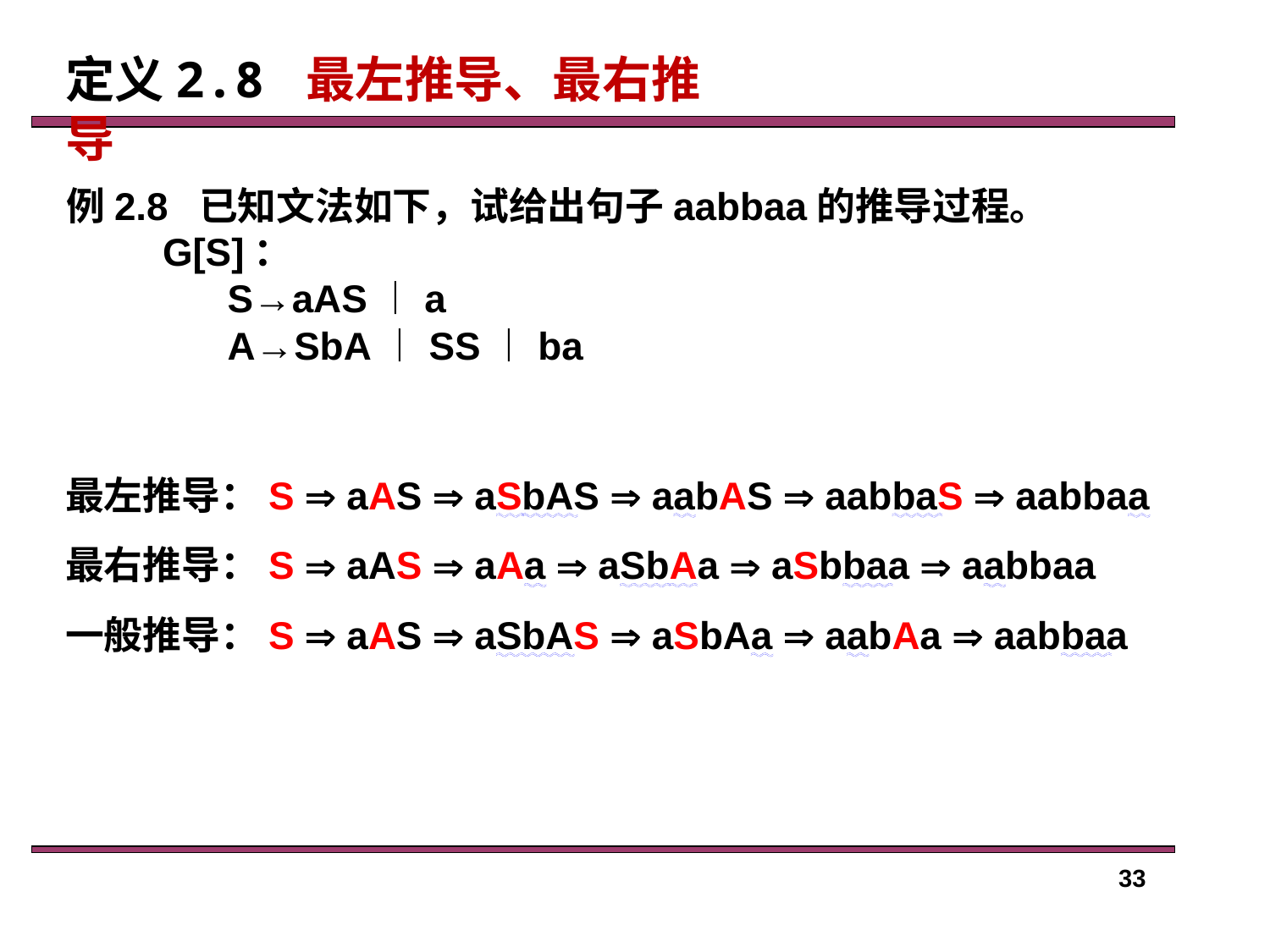

定义2.8 最左推导、最右推导
例2.8  已知文法如下，试给出句子aabbaa的推导过程。
G[S]：
      S→aAS︱a
      A→SbA︱SS︱ba

最左推导：S ⇒ aAS ⇒ aSbAS ⇒ aabAS ⇒ aabbaS ⇒ aabbaa
最右推导：S ⇒ aAS ⇒ aAa ⇒ aSbAa ⇒ aSbbaa ⇒ aabbaa
一般推导：S ⇒ aAS ⇒ aSbAS ⇒ aSbAa ⇒ aabAa ⇒ aabbaa
33